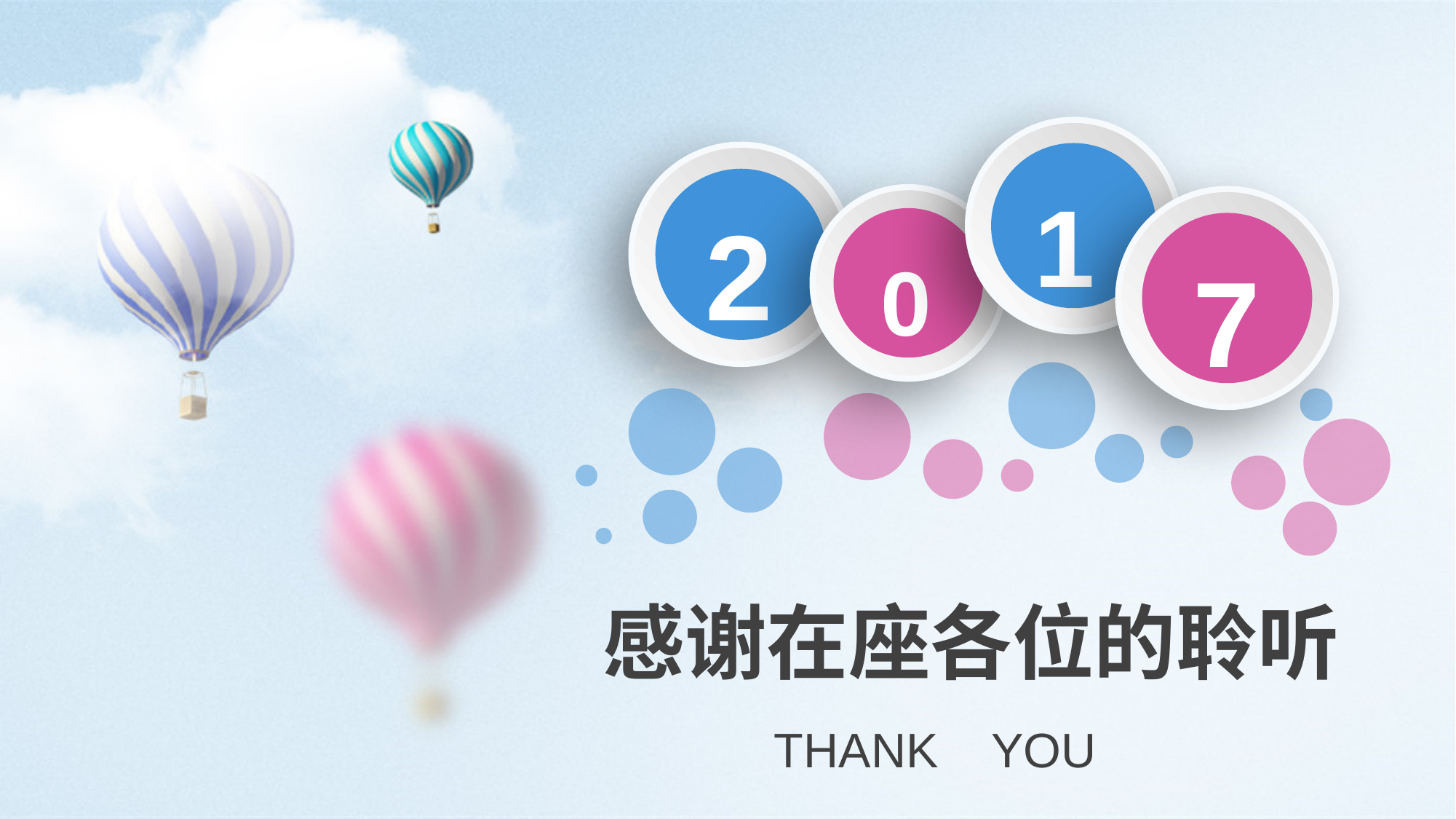

1

2

0

7

感谢在座各位的聆听
THANK    YOU